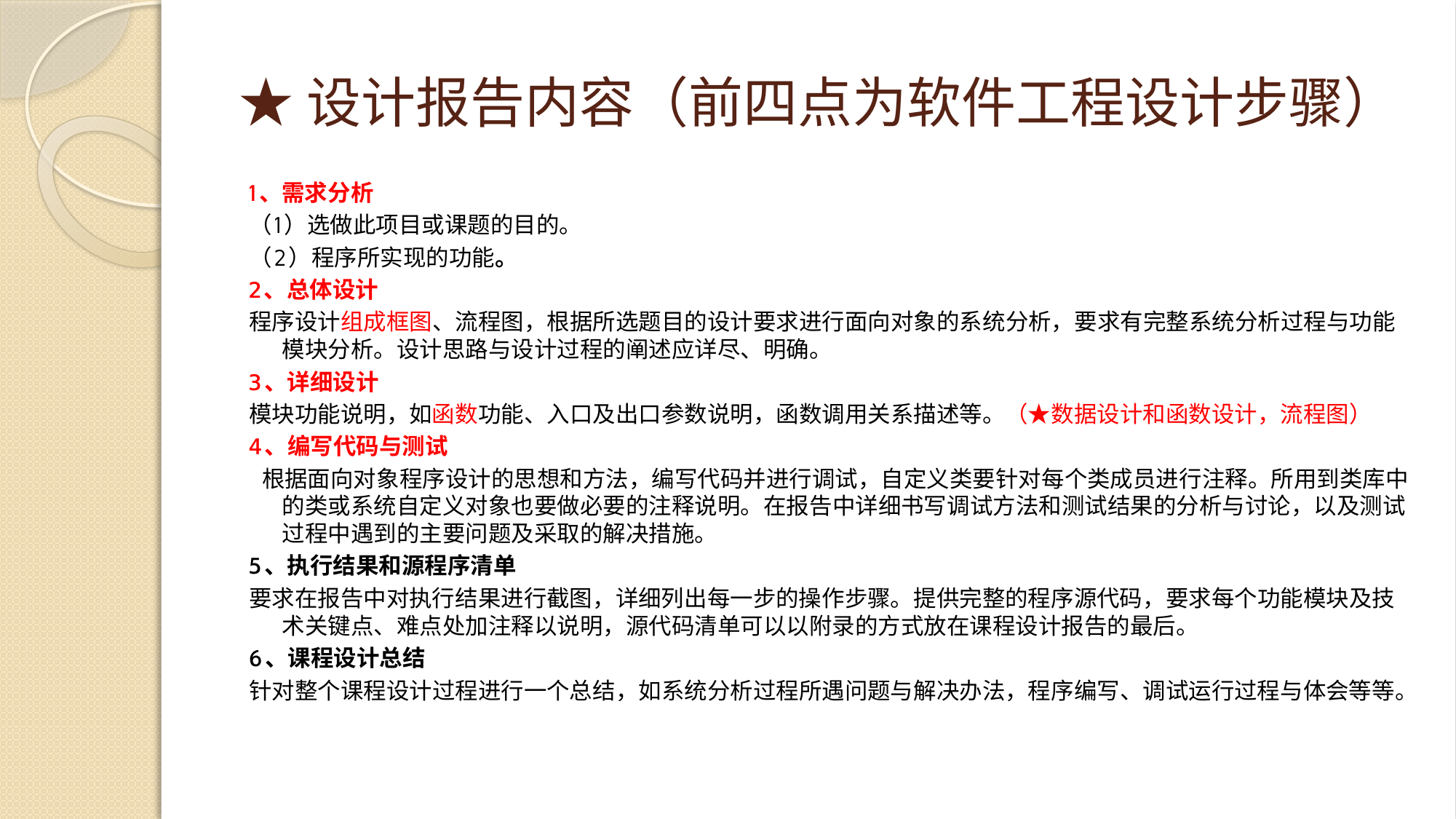

# ★设计报告内容（前四点为软件工程设计步骤）
1、需求分析
（1）选做此项目或课题的目的。
（2）程序所实现的功能。
2、总体设计
程序设计组成框图、流程图，根据所选题目的设计要求进行面向对象的系统分析，要求有完整系统分析过程与功能模块分析。设计思路与设计过程的阐述应详尽、明确。
3、详细设计
模块功能说明，如函数功能、入口及出口参数说明，函数调用关系描述等。（★数据设计和函数设计，流程图）
4、编写代码与测试
  根据面向对象程序设计的思想和方法，编写代码并进行调试，自定义类要针对每个类成员进行注释。所用到类库中的类或系统自定义对象也要做必要的注释说明。在报告中详细书写调试方法和测试结果的分析与讨论，以及测试过程中遇到的主要问题及采取的解决措施。
5、执行结果和源程序清单
要求在报告中对执行结果进行截图，详细列出每一步的操作步骤。提供完整的程序源代码，要求每个功能模块及技术关键点、难点处加注释以说明，源代码清单可以以附录的方式放在课程设计报告的最后。
6、课程设计总结
针对整个课程设计过程进行一个总结，如系统分析过程所遇问题与解决办法，程序编写、调试运行过程与体会等等。